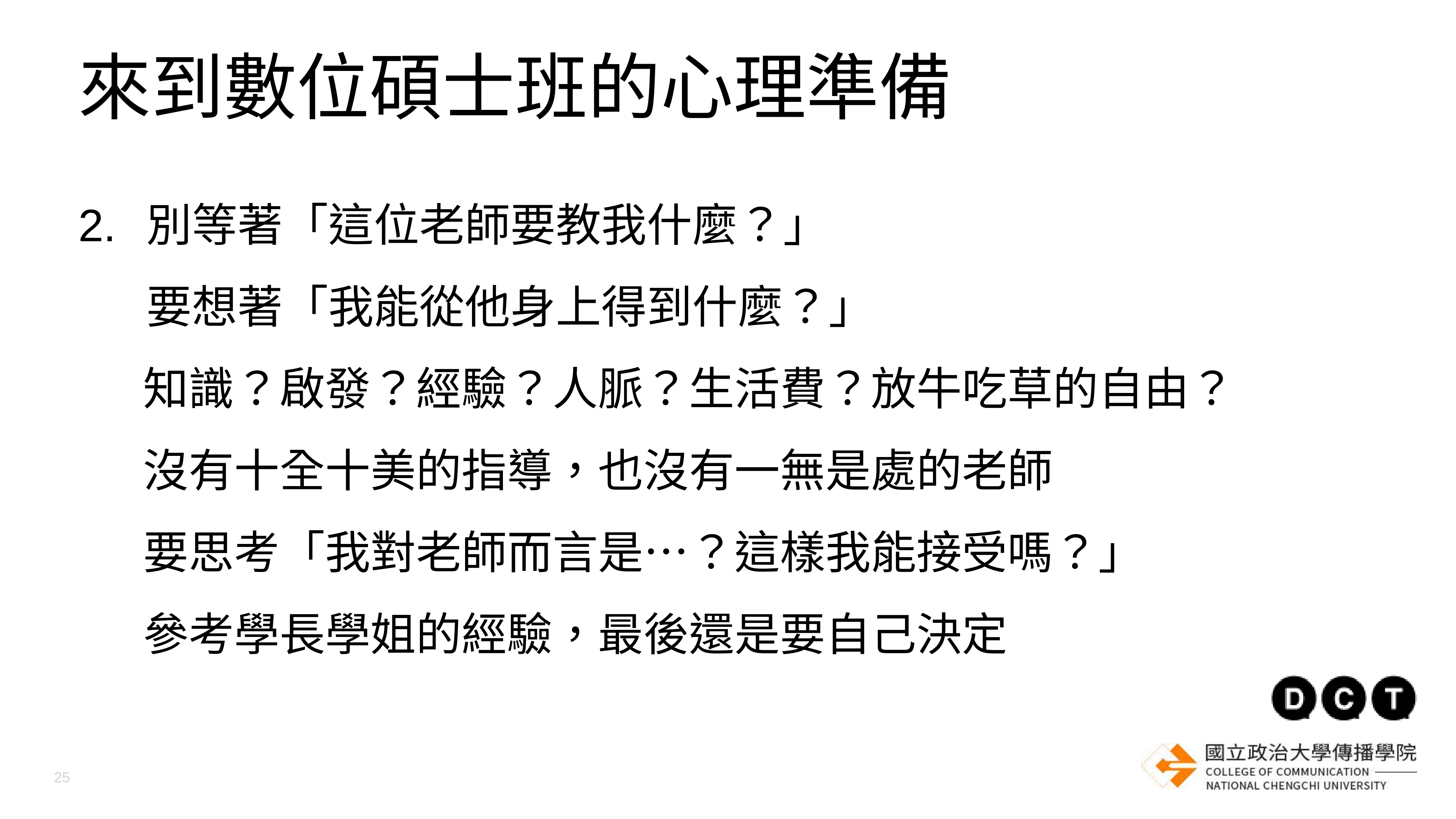

來到數位碩士班的心理準備
別等著「這位老師要教我什麼？」
要想著「我能從他身上得到什麼？」
知識？啟發？經驗？人脈？生活費？放牛吃草的自由？
沒有十全十美的指導，也沒有一無是處的老師
要思考「我對老師而言是…？這樣我能接受嗎？」
參考學長學姐的經驗，最後還是要自己決定